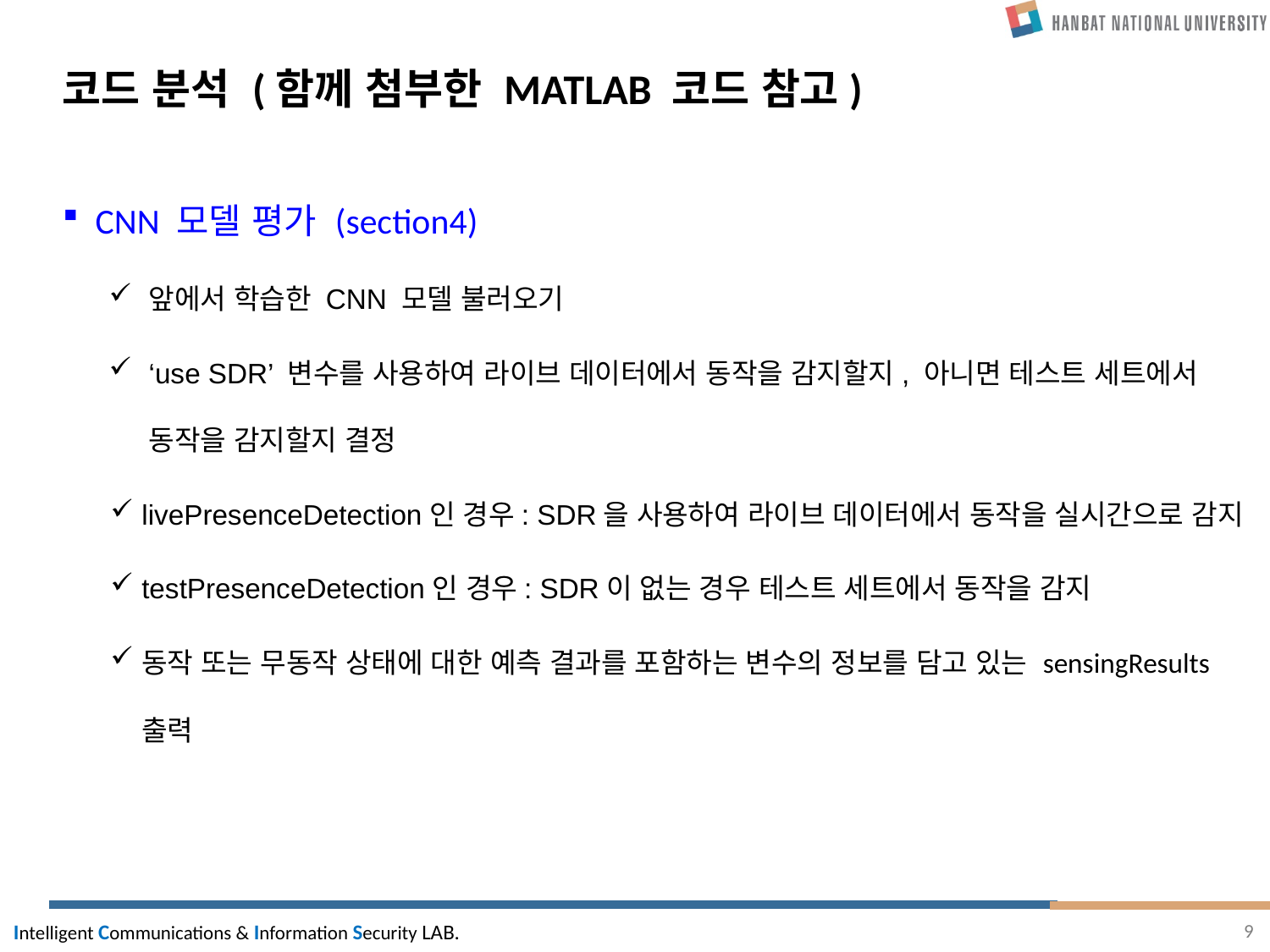

# 코드 분석 (함께 첨부한 MATLAB 코드 참고)
CNN 모델 평가 (section4)
앞에서 학습한 CNN 모델 불러오기
‘use SDR’ 변수를 사용하여 라이브 데이터에서 동작을 감지할지, 아니면 테스트 세트에서 동작을 감지할지 결정
livePresenceDetection인 경우: SDR을 사용하여 라이브 데이터에서 동작을 실시간으로 감지
testPresenceDetection인 경우: SDR이 없는 경우 테스트 세트에서 동작을 감지
동작 또는 무동작 상태에 대한 예측 결과를 포함하는 변수의 정보를 담고 있는 sensingResults 출력
9